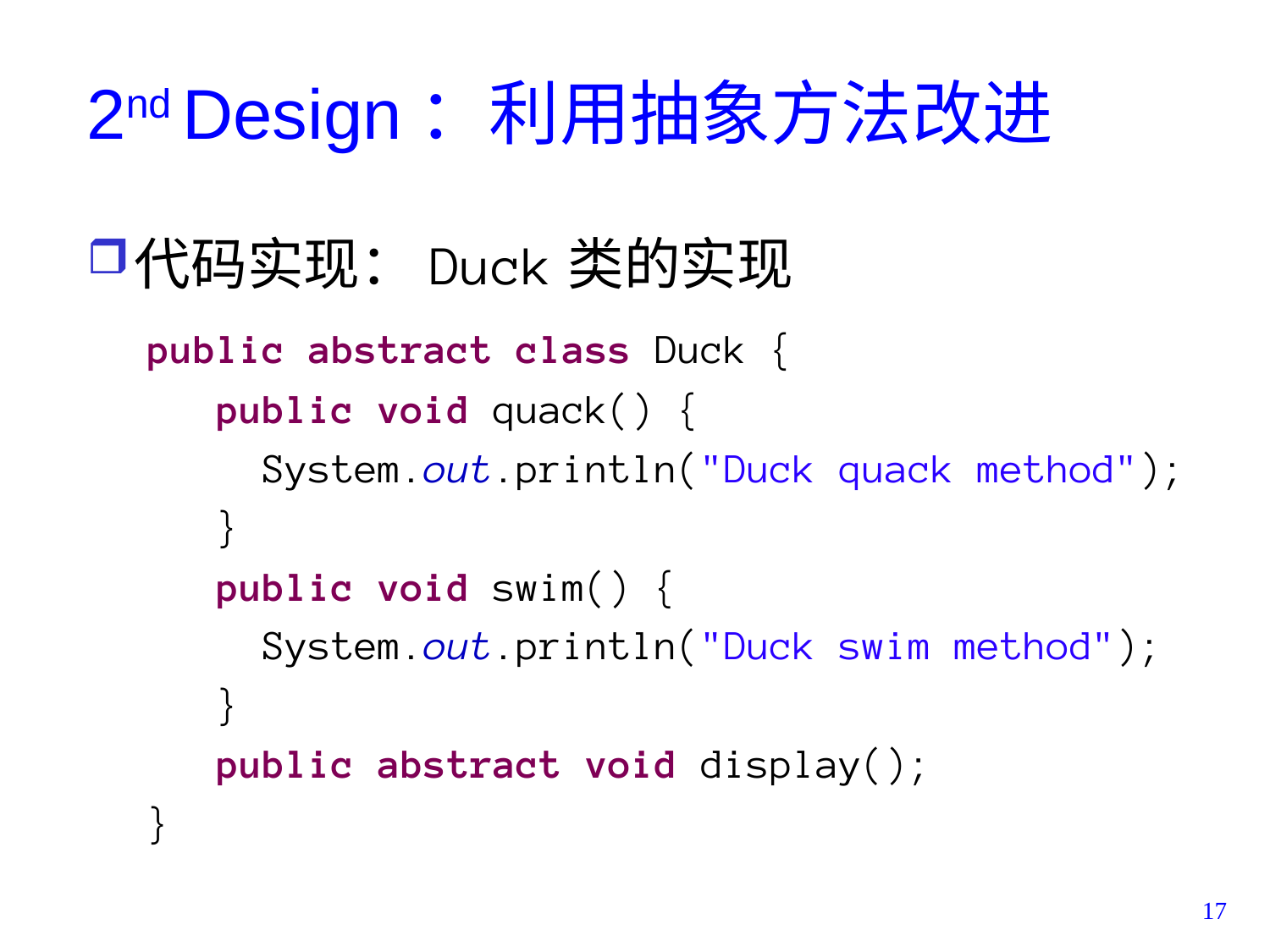

# 2nd Design：利用抽象方法改进
代码实现：Duck类的实现
public abstract class Duck {
   public void quack() {
     System.out.println("Duck quack method");
   }
   public void swim() {
     System.out.println("Duck swim method");
   }
   public abstract void display();
}
17